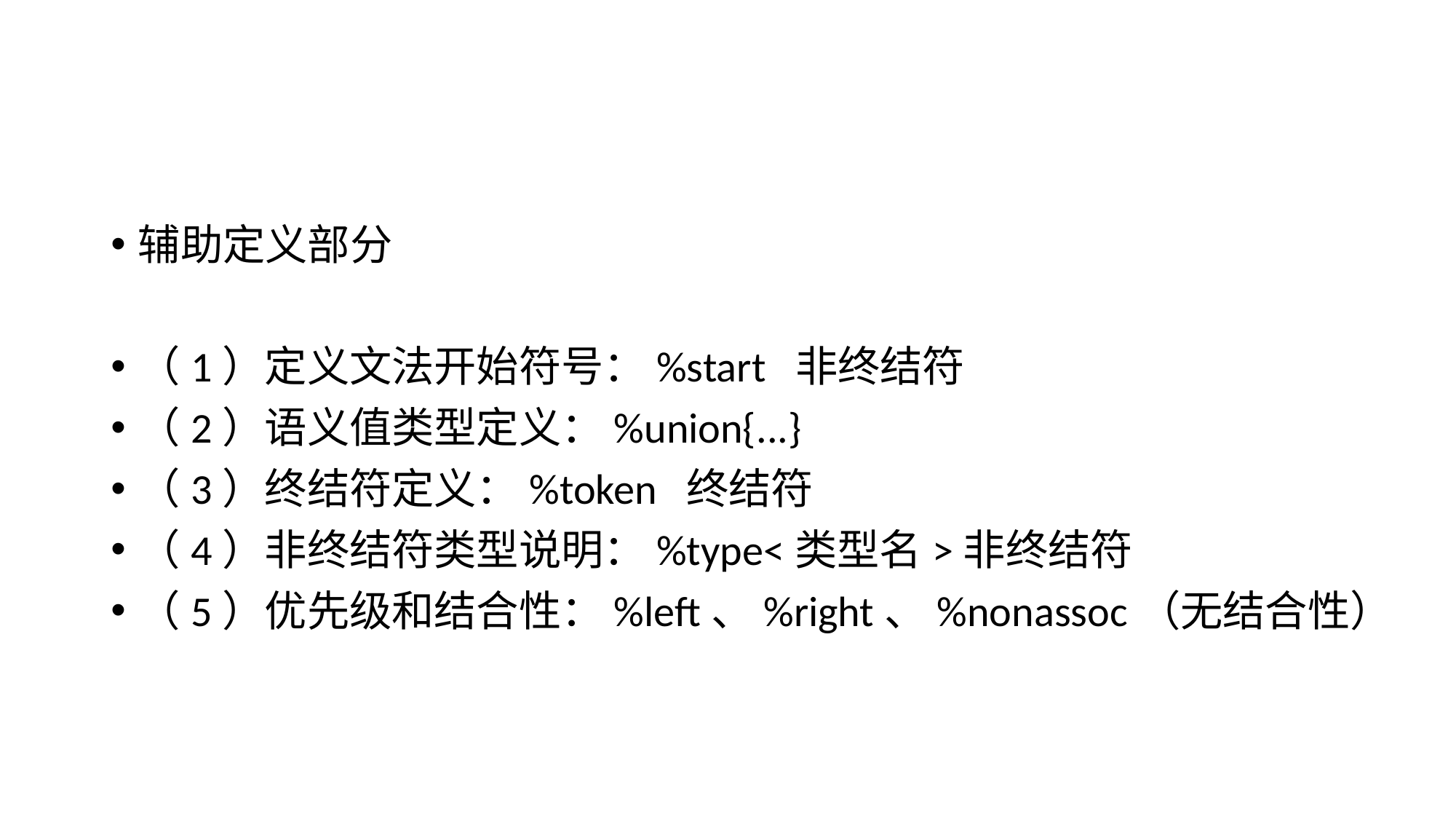

#
辅助定义部分

（1）定义文法开始符号：%start  非终结符
（2）语义值类型定义：%union{...}
（3）终结符定义：%token  终结符
（4）非终结符类型说明：%type<类型名>非终结符
（5）优先级和结合性：%left、%right、%nonassoc（无结合性）